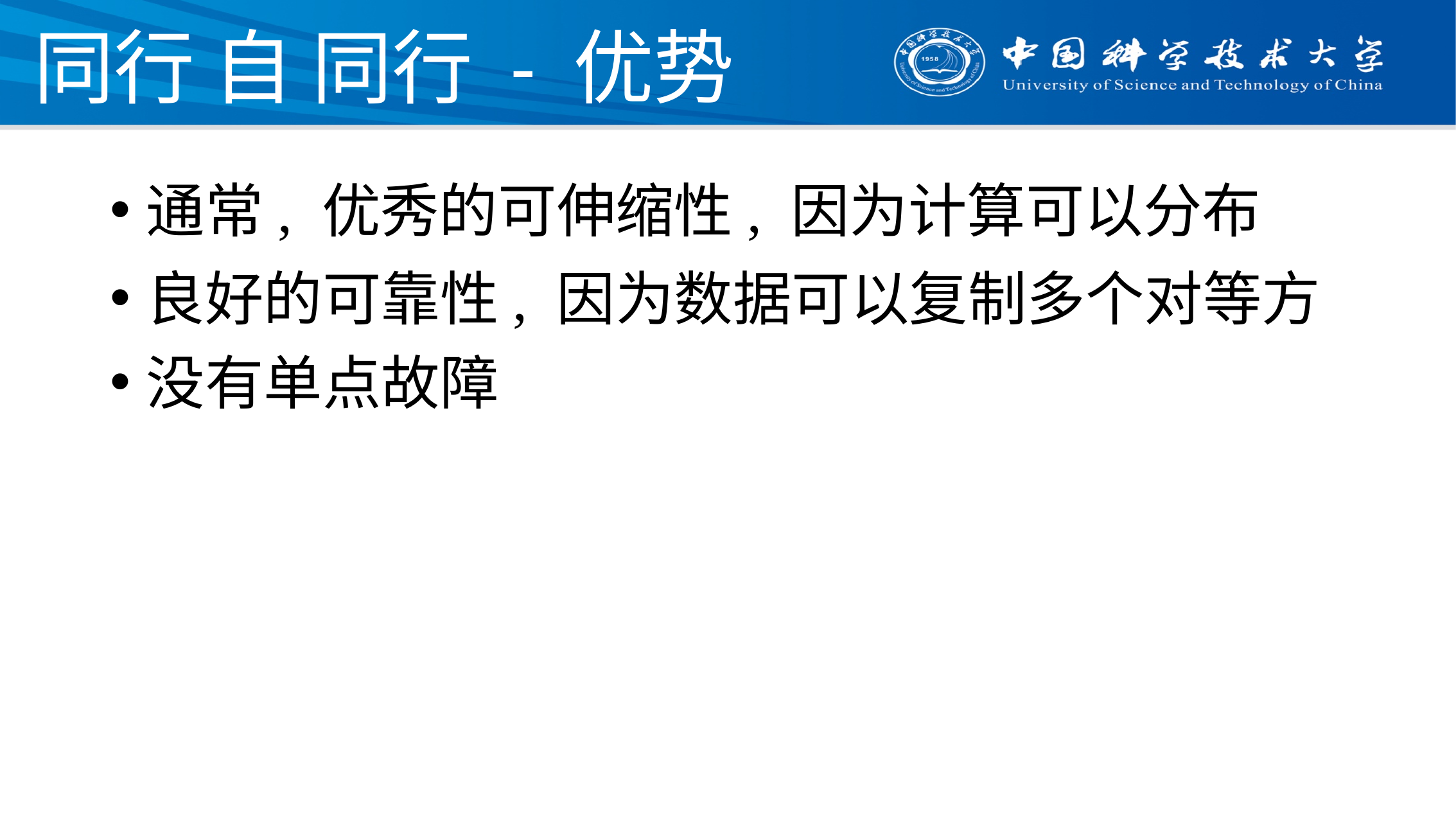

# 同行 自 同行 - 优势
通常, 优秀的可伸缩性, 因为计算可以分布
良好的可靠性, 因为数据可以复制多个对等方
没有单点故障